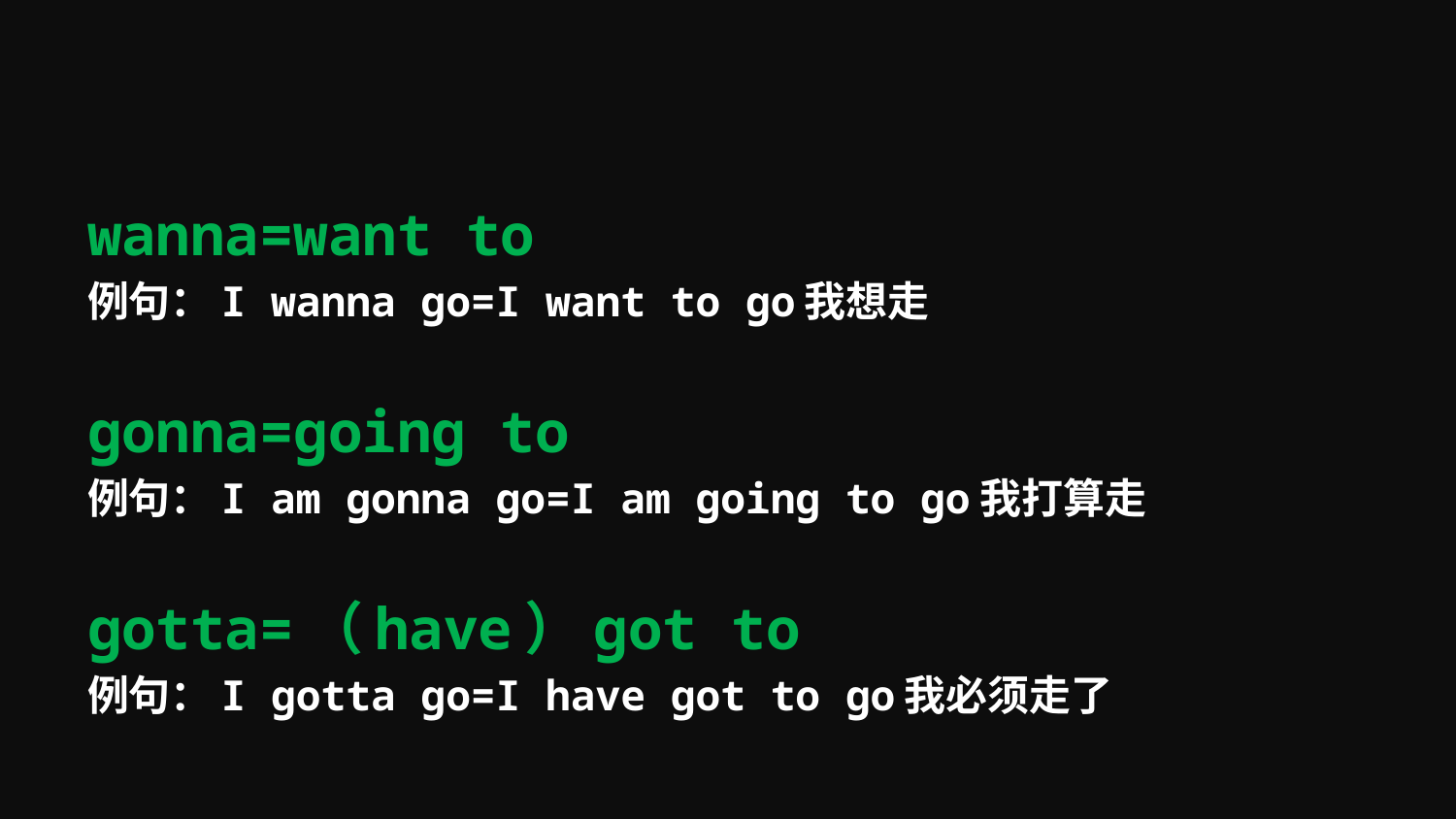

#
wanna=want to
例句：I wanna go=I want to go我想走

gonna=going to
例句：I am gonna go=I am going to go我打算走

gotta=（have）got to
例句：I gotta go=I have got to go我必须走了